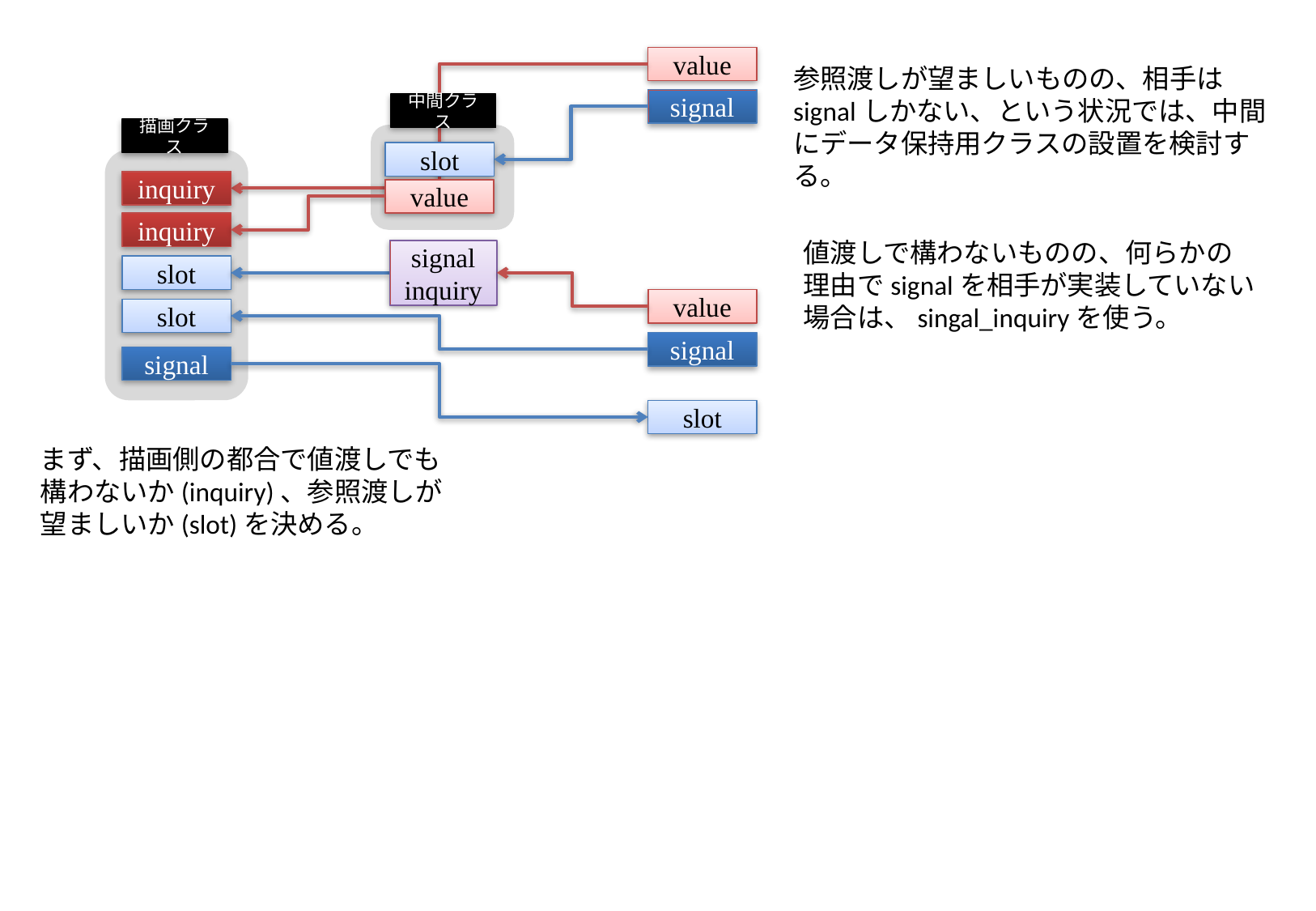

value
参照渡しが望ましいものの、相手はsignalしかない、という状況では、中間にデータ保持用クラスの設置を検討する。
signal
中間クラス
描画クラス

slot

inquiry
value
inquiry
値渡しで構わないものの、何らかの理由でsignalを相手が実装していない場合は、singal_inquiryを使う。
signal
inquiry
slot
value
slot
signal
signal
slot
まず、描画側の都合で値渡しでも構わないか(inquiry)、参照渡しが望ましいか(slot)を決める。